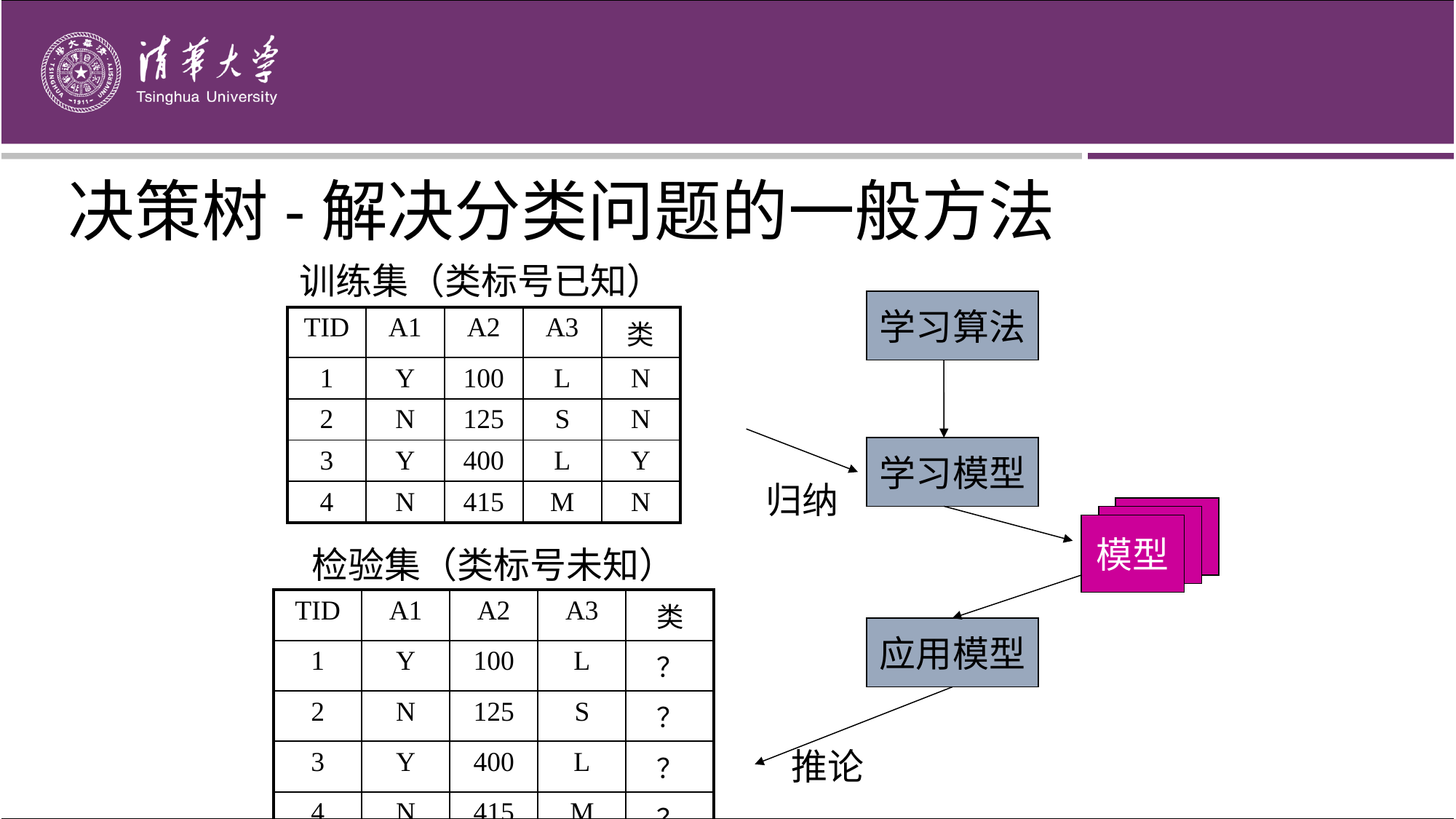

决策树-解决分类问题的一般方法
训练集（类标号已知）
学习算法
| TID | A1 | A2 | A3 | 类 |
| --- | --- | --- | --- | --- |
| 1 | Y | 100 | L | N |
| 2 | N | 125 | S | N |
| 3 | Y | 400 | L | Y |
| 4 | N | 415 | M | N |

学习模型
归纳

模型
检验集（类标号未知）

| TID | A1 | A2 | A3 | 类 |
| --- | --- | --- | --- | --- |
| 1 | Y | 100 | L | ？ |
| 2 | N | 125 | S | ？ |
| 3 | Y | 400 | L | ？ |
| 4 | N | 415 | M | ？ |
应用模型

推论